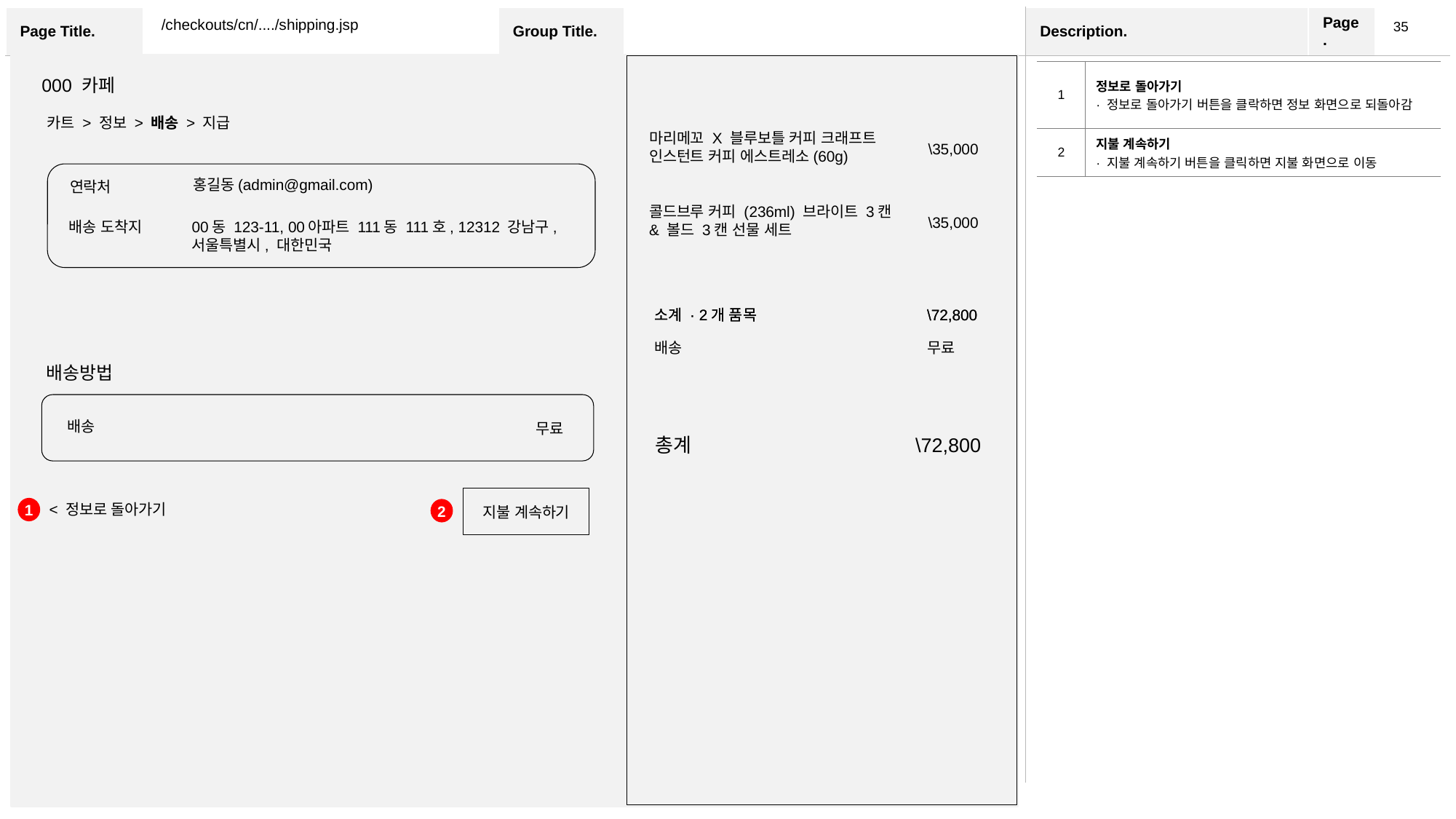

/checkouts/cn/..../shipping.jsp
35

| 1 | 정보로 돌아가기 · 정보로 돌아가기 버튼을 클락하면 정보 화면으로 되돌아감 |
| --- | --- |
| 2 | 지불 계속하기 · 지불 계속하기 버튼을 클릭하면 지불 화면으로 이동 |
000 카페
카트 > 정보 > 배송 > 지급
마리메꼬 X 블루보틀 커피 크래프트
인스턴트 커피 에스트레소(60g)
\35,000

홍길동(admin@gmail.com)
연락처
콜드브루 커피 (236ml) 브라이트 3캔& 볼드 3캔 선물 세트
\35,000
배송 도착지
00동 123-11, 00아파트 111동 111호, 12312 강남구, 서울특별시, 대한민국
소계 · 2개 품목
소계 · 2개 품목
\72,800
\72,800
배송
무료
배송방법

배송
무료
총계
\72,800
지불 계속하기
< 정보로 돌아가기
1

2